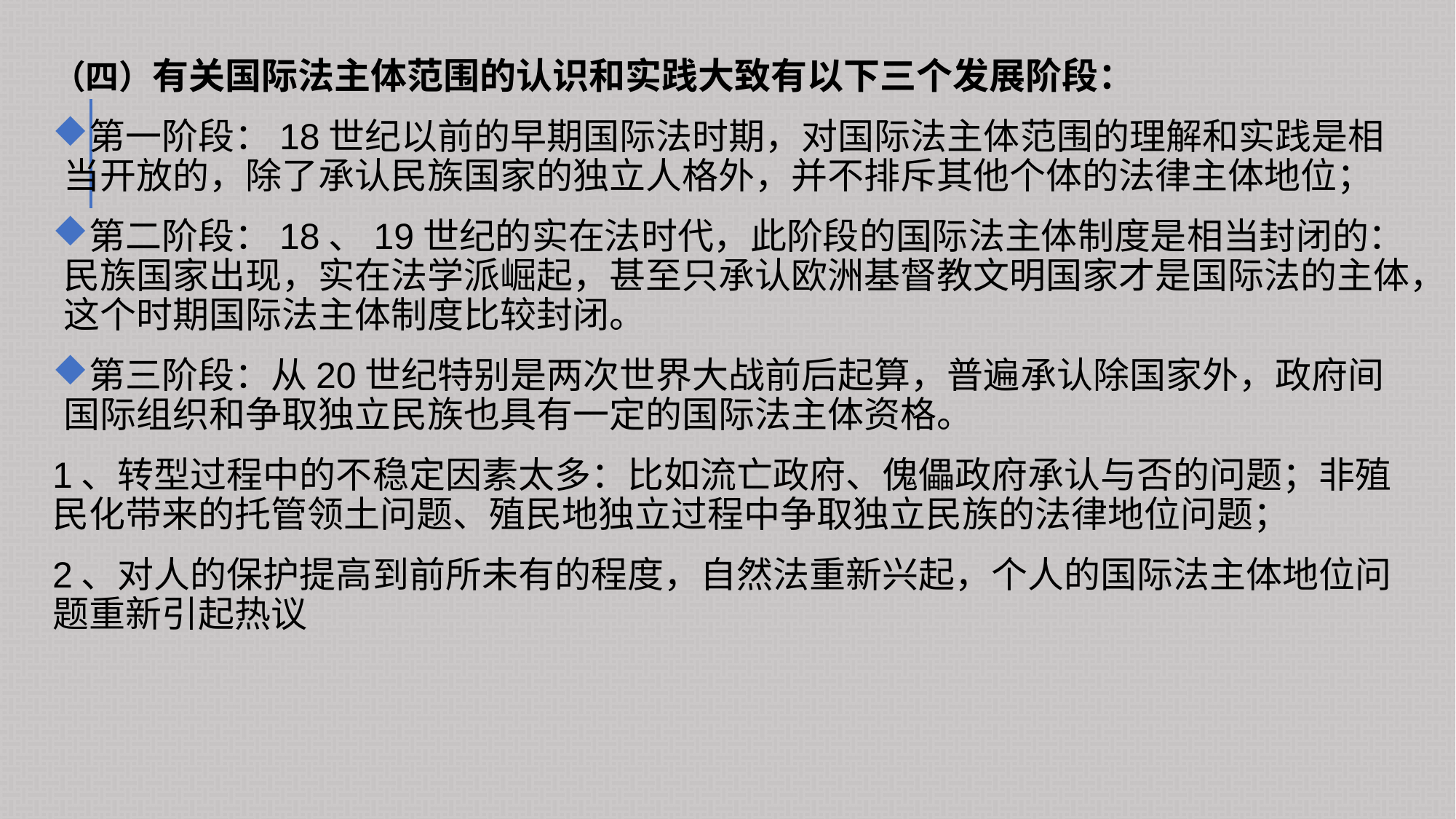

（四）有关国际法主体范围的认识和实践大致有以下三个发展阶段：
第一阶段：18世纪以前的早期国际法时期，对国际法主体范围的理解和实践是相当开放的，除了承认民族国家的独立人格外，并不排斥其他个体的法律主体地位；
第二阶段：18、19世纪的实在法时代，此阶段的国际法主体制度是相当封闭的：民族国家出现，实在法学派崛起，甚至只承认欧洲基督教文明国家才是国际法的主体，这个时期国际法主体制度比较封闭。
第三阶段：从20世纪特别是两次世界大战前后起算，普遍承认除国家外，政府间国际组织和争取独立民族也具有一定的国际法主体资格。
1、转型过程中的不稳定因素太多：比如流亡政府、傀儡政府承认与否的问题；非殖民化带来的托管领土问题、殖民地独立过程中争取独立民族的法律地位问题；
2、对人的保护提高到前所未有的程度，自然法重新兴起，个人的国际法主体地位问题重新引起热议